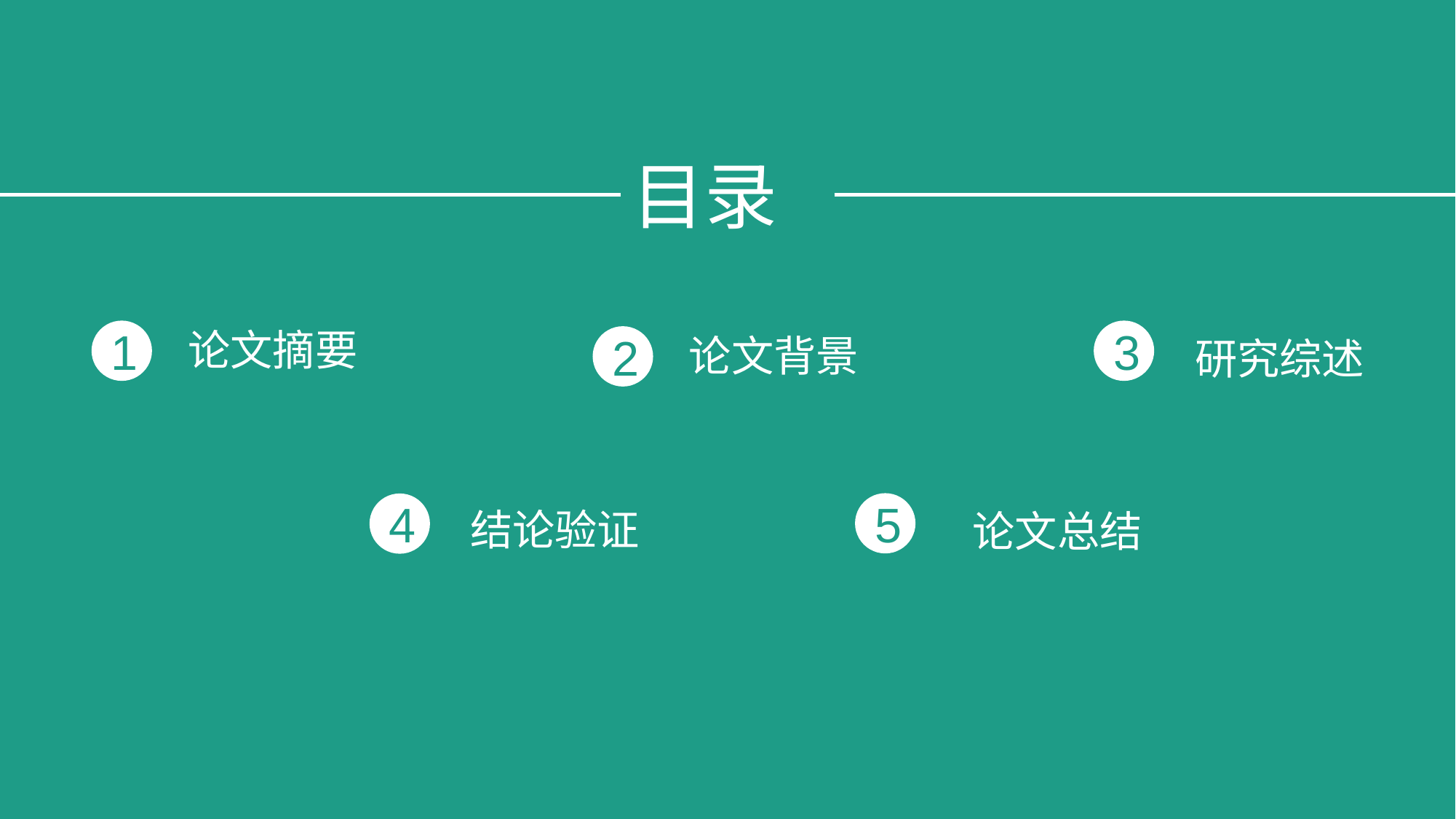

目录
论文摘要
1
3
研究综述
论文背景
2
5
论文总结
4
结论验证